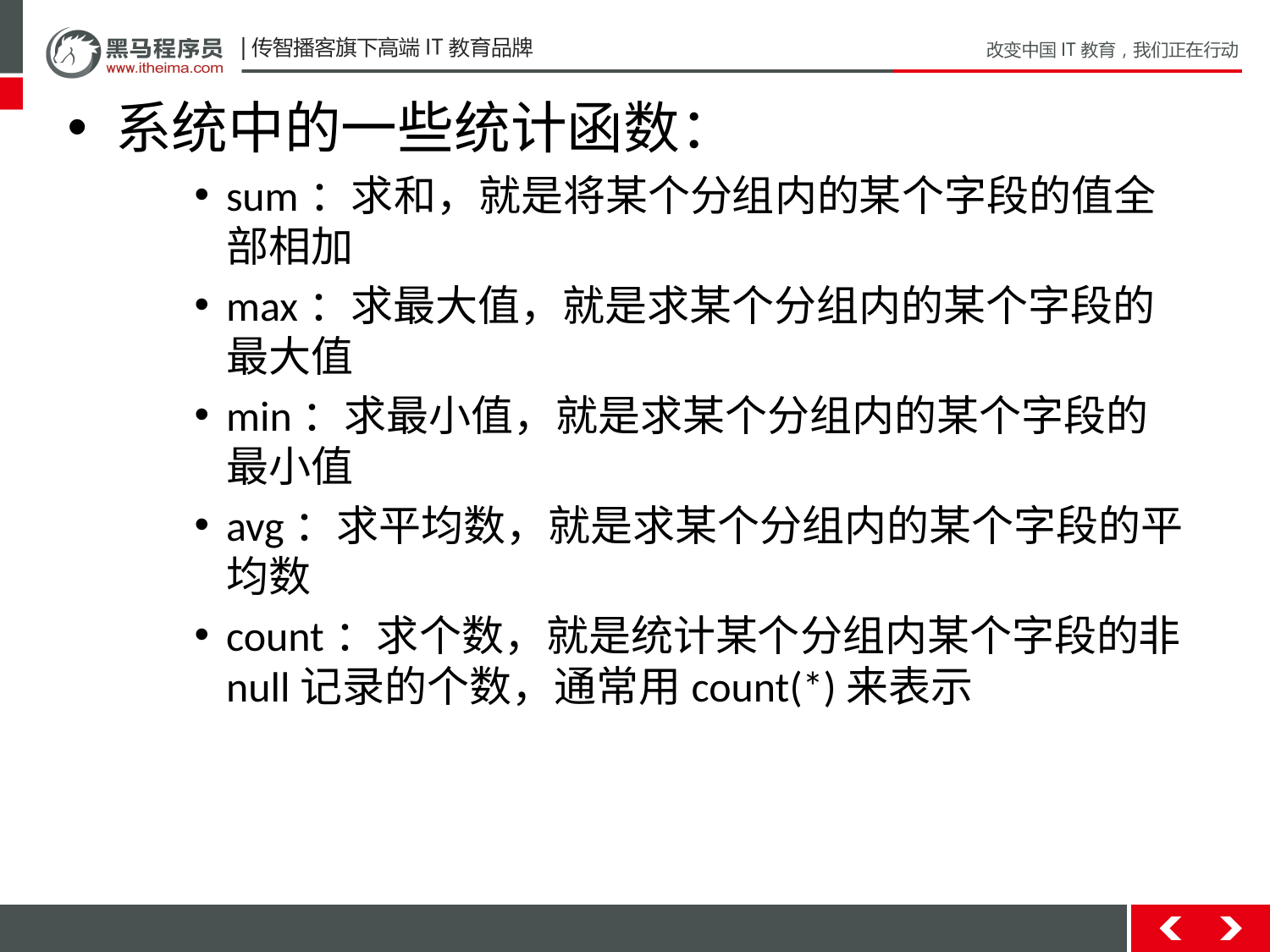

系统中的一些统计函数：
sum：求和，就是将某个分组内的某个字段的值全部相加
max：求最大值，就是求某个分组内的某个字段的最大值
min：求最小值，就是求某个分组内的某个字段的最小值
avg：求平均数，就是求某个分组内的某个字段的平均数
count：求个数，就是统计某个分组内某个字段的非null记录的个数，通常用count(*)来表示